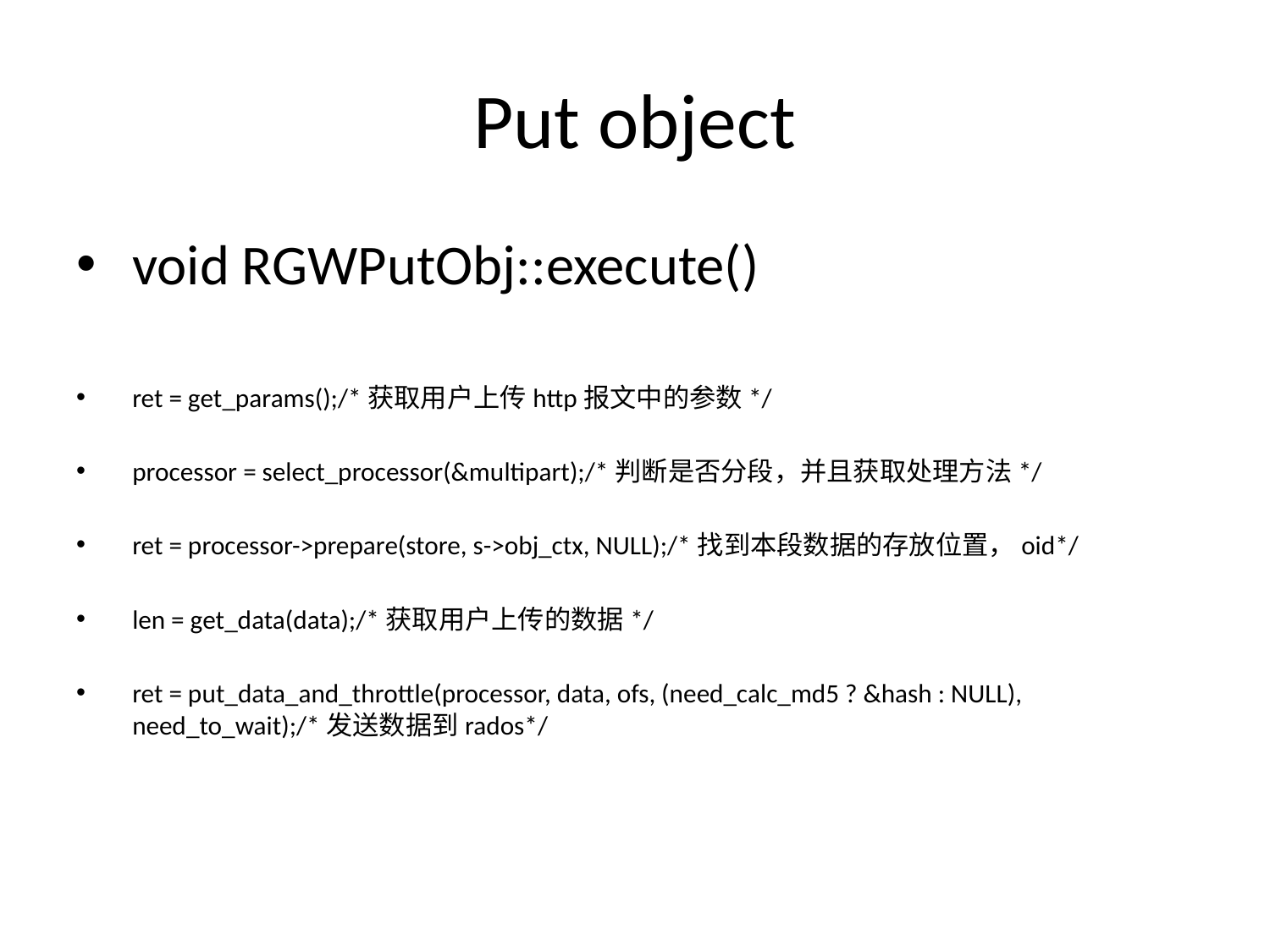

# Put object
void RGWPutObj::execute()

ret = get_params();/*获取用户上传http报文中的参数*/

processor = select_processor(&multipart);/*判断是否分段，并且获取处理方法*/

ret = processor->prepare(store, s->obj_ctx, NULL);/*找到本段数据的存放位置，oid*/

len = get_data(data);/*获取用户上传的数据*/

ret = put_data_and_throttle(processor, data, ofs, (need_calc_md5 ? &hash : NULL), need_to_wait);/*发送数据到rados*/